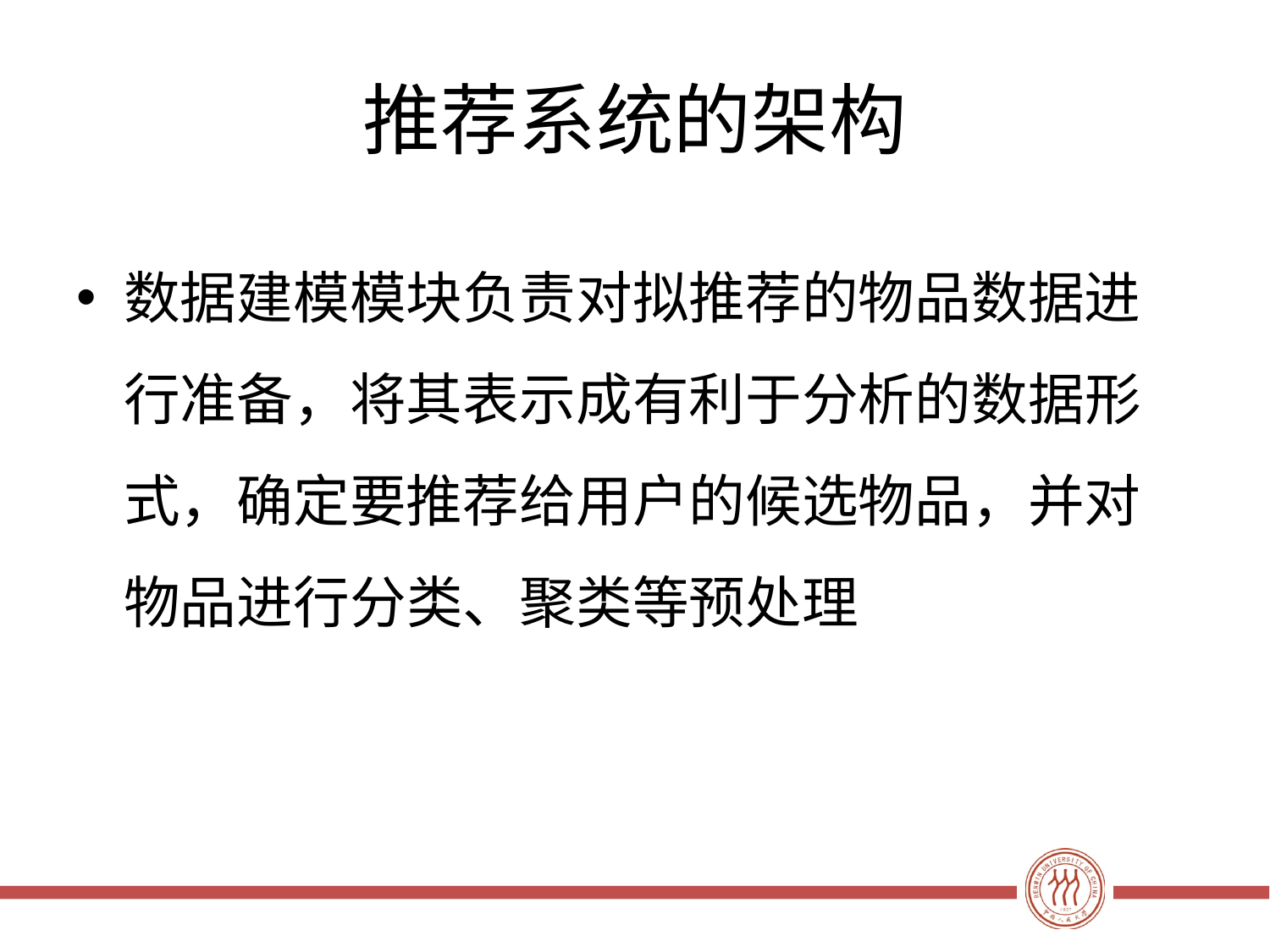

# 推荐系统的架构
数据建模模块负责对拟推荐的物品数据进行准备，将其表示成有利于分析的数据形式，确定要推荐给用户的候选物品，并对物品进行分类、聚类等预处理